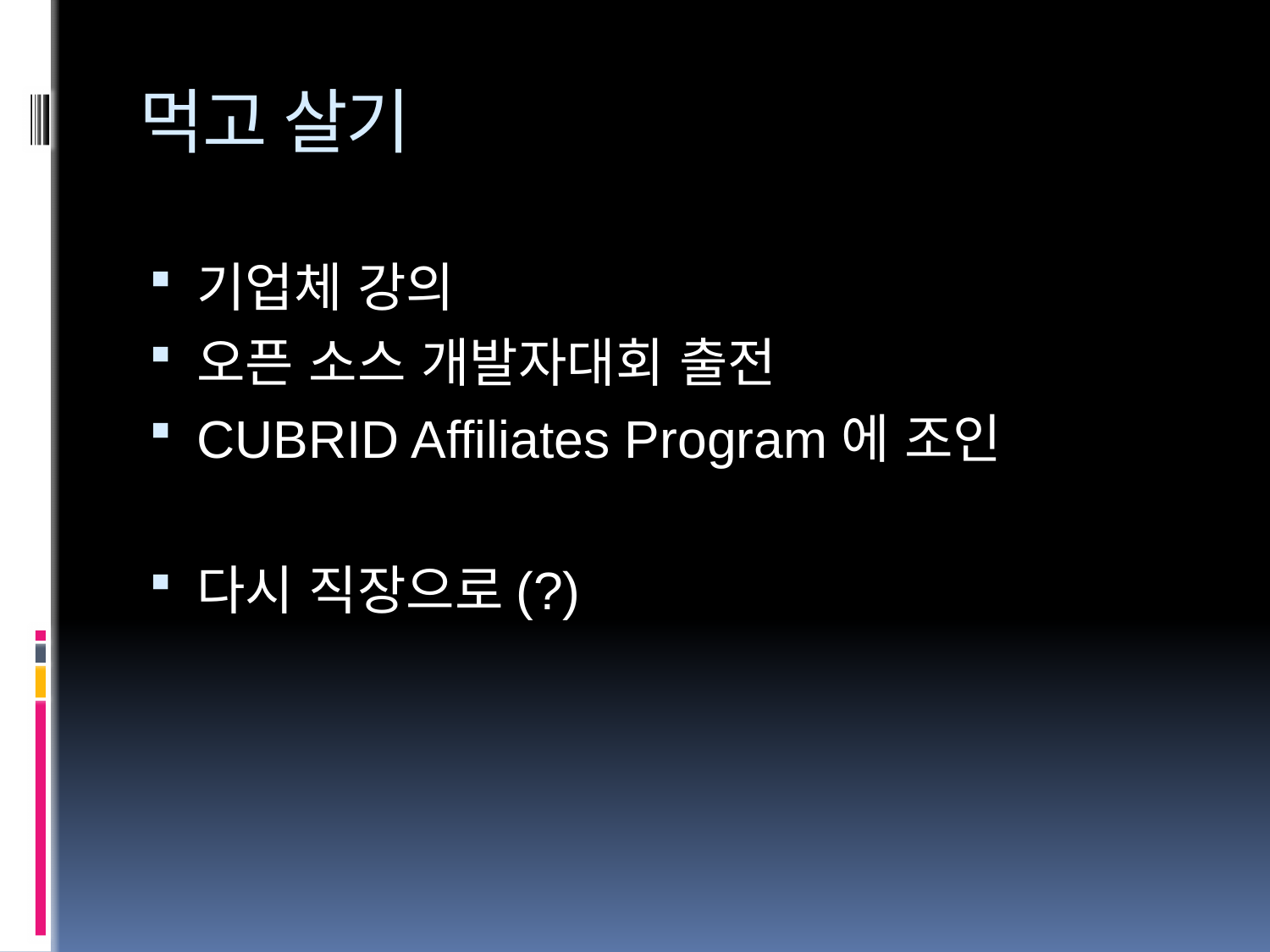

# 먹고 살기
기업체 강의
오픈 소스 개발자대회 출전
CUBRID Affiliates Program에 조인

다시 직장으로(?)